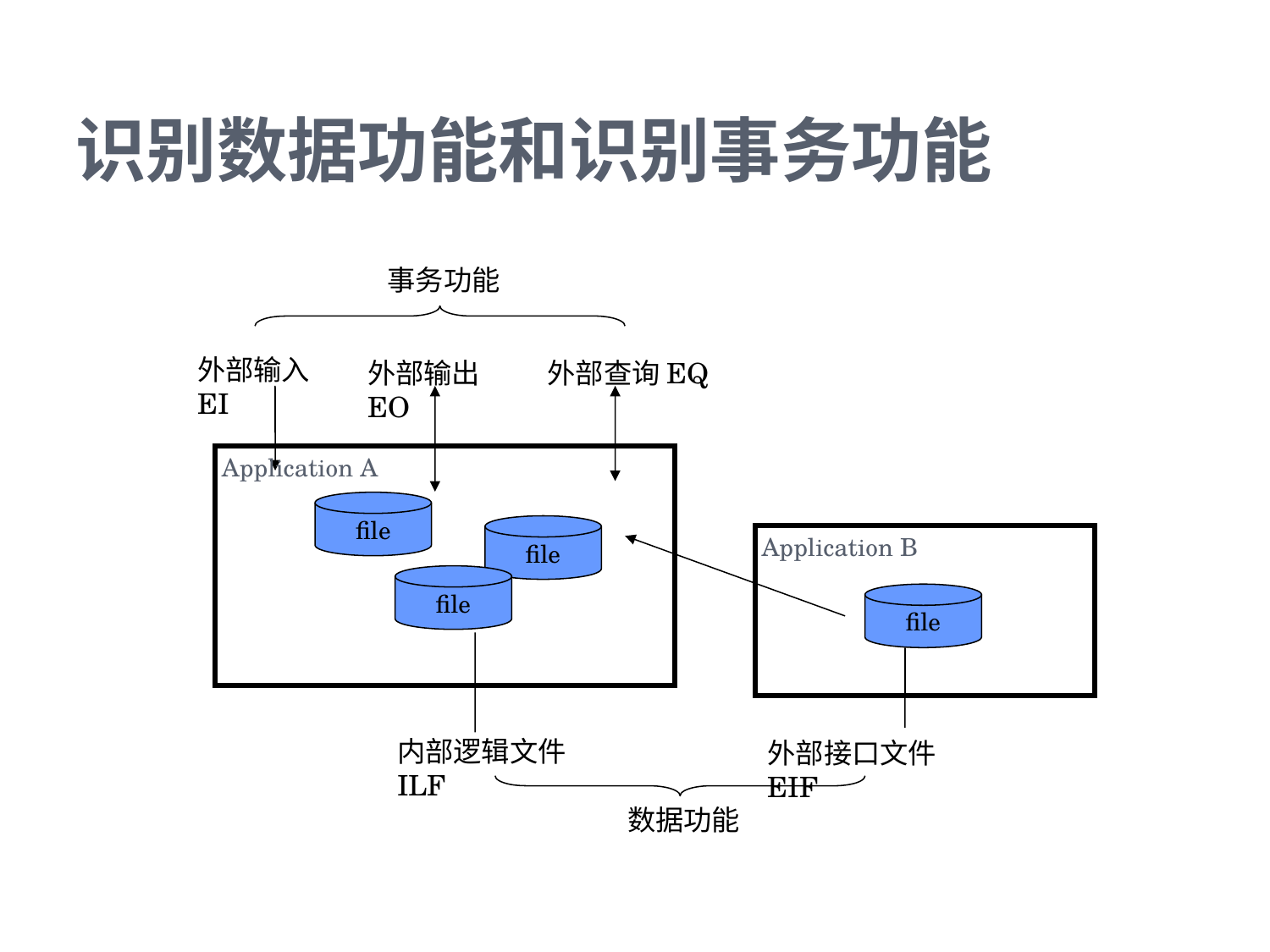

# 识别数据功能和识别事务功能

事务功能
外部输入EI
外部输出EO
外部查询EQ

Application A
file
file

Application B

file
file

内部逻辑文件ILF
外部接口文件EIF
数据功能